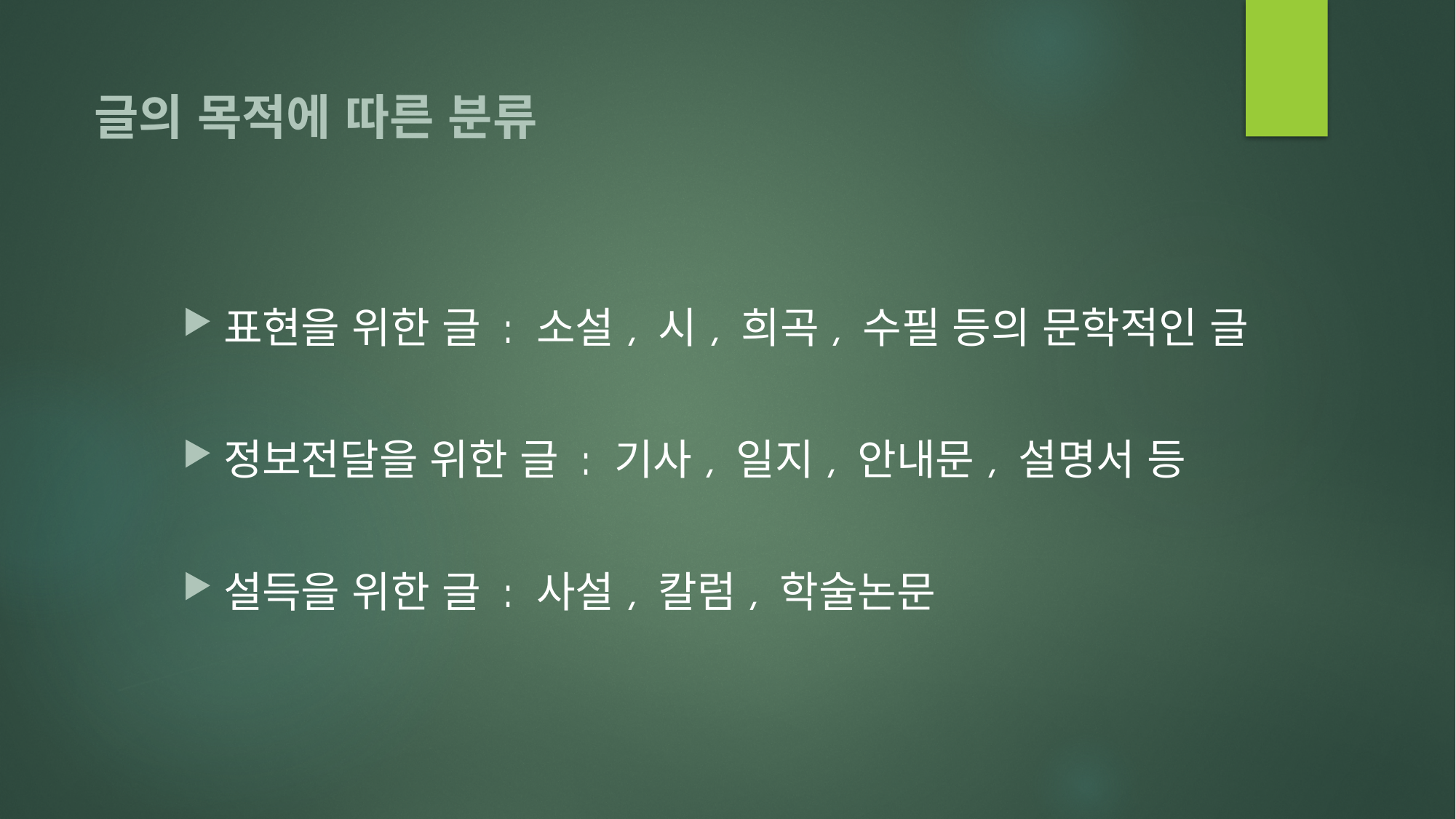

# 글의 목적에 따른 분류
표현을 위한 글 : 소설, 시, 희곡, 수필 등의 문학적인 글

정보전달을 위한 글 : 기사, 일지, 안내문, 설명서 등

설득을 위한 글 : 사설, 칼럼, 학술논문